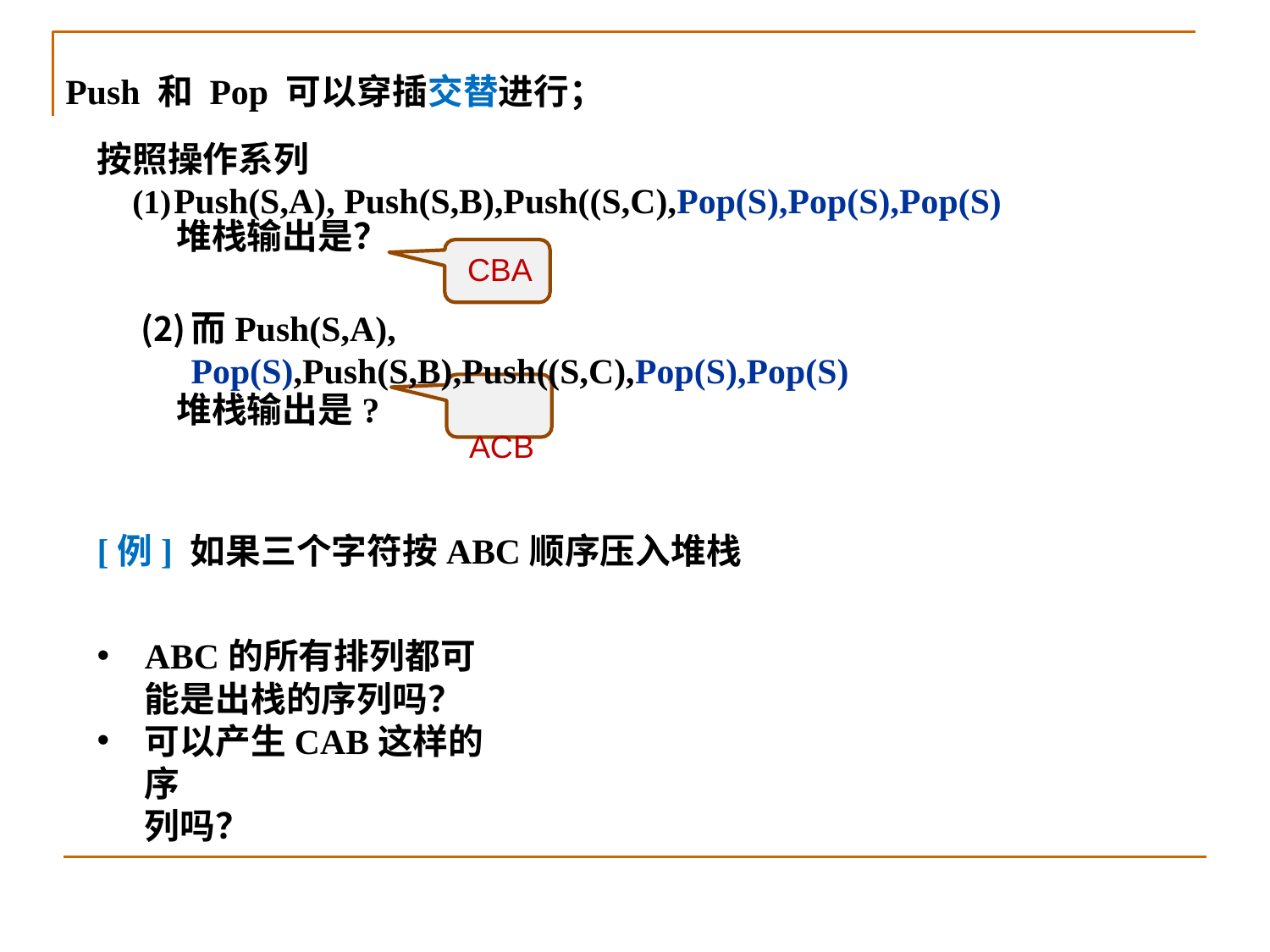

# Push 和 Pop 可以穿插交替进行；
按照操作系列
Push(S,A), Push(S,B),Push((S,C),Pop(S),Pop(S),Pop(S)
堆栈输出是？
CBA
而Push(S,A), Pop(S),Push(S,B),Push((S,C),Pop(S),Pop(S)
堆栈输出是?
ACB

[例] 如果三个字符按ABC顺序压入堆栈

ABC的所有排列都可能是出栈的序列吗？
可以产生CAB这样的序
列吗？